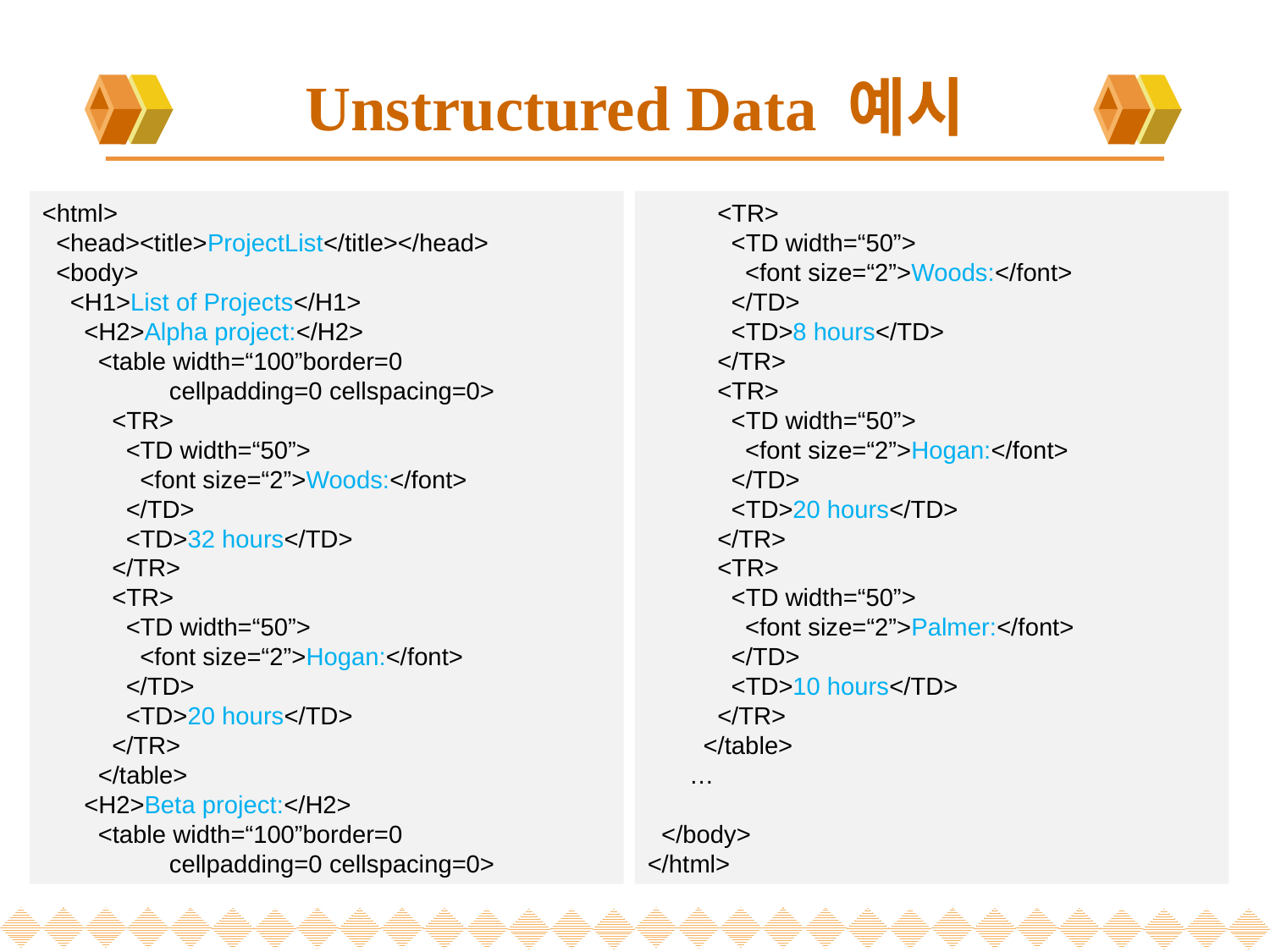

# Unstructured Data 예시
<html>
  <head><title>ProjectList</title></head>
  <body>
    <H1>List of Projects</H1>
      <H2>Alpha project:</H2>
        <table width=“100”border=0
	cellpadding=0 cellspacing=0>
          <TR>
            <TD width=“50”>
              <font size=“2”>Woods:</font>
            </TD>
            <TD>32 hours</TD>
          </TR>
          <TR>
            <TD width=“50”>
              <font size=“2”>Hogan:</font>
            </TD>
            <TD>20 hours</TD>
          </TR>
        </table>
      <H2>Beta project:</H2>
        <table width=“100”border=0
	cellpadding=0 cellspacing=0>
          <TR>
            <TD width=“50”>
              <font size=“2”>Woods:</font>
            </TD>
            <TD>8 hours</TD>
          </TR>
          <TR>
            <TD width=“50”>
              <font size=“2”>Hogan:</font>
            </TD>
            <TD>20 hours</TD>
          </TR>
          <TR>
            <TD width=“50”>
              <font size=“2”>Palmer:</font>
            </TD>
            <TD>10 hours</TD>
          </TR>
        </table>
      …

  </body>
</html>